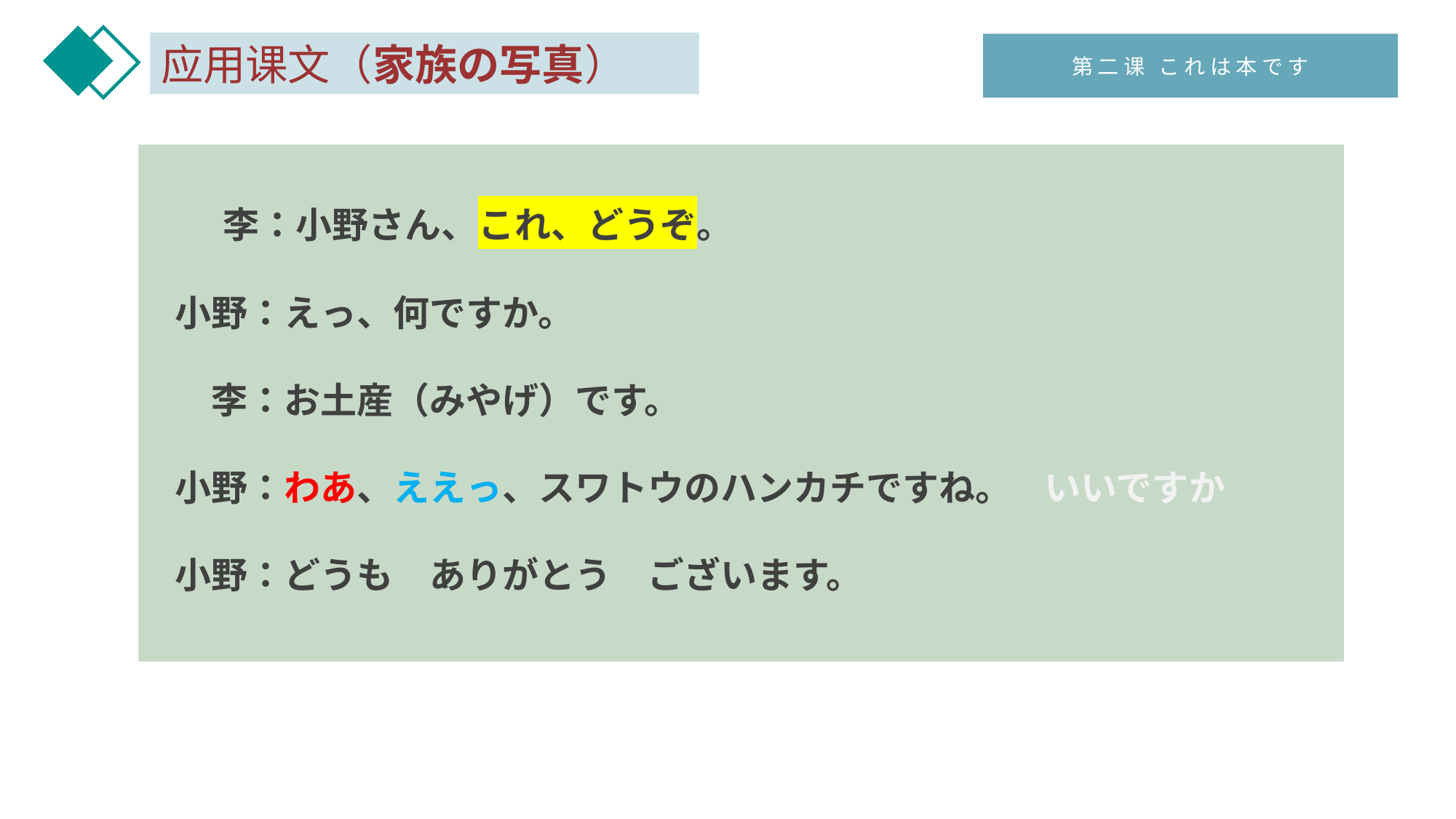

应用课文（家族の写真）
第二课 これは本です
　　李：小野さん、これ、どうぞ。
　小野：えっ、何ですか。
　　李：お土産（みやげ）です。
　小野：わあ、ええっ、スワトウのハンカチですね。    いいですか
　小野：どうも　ありがとう　ございます。